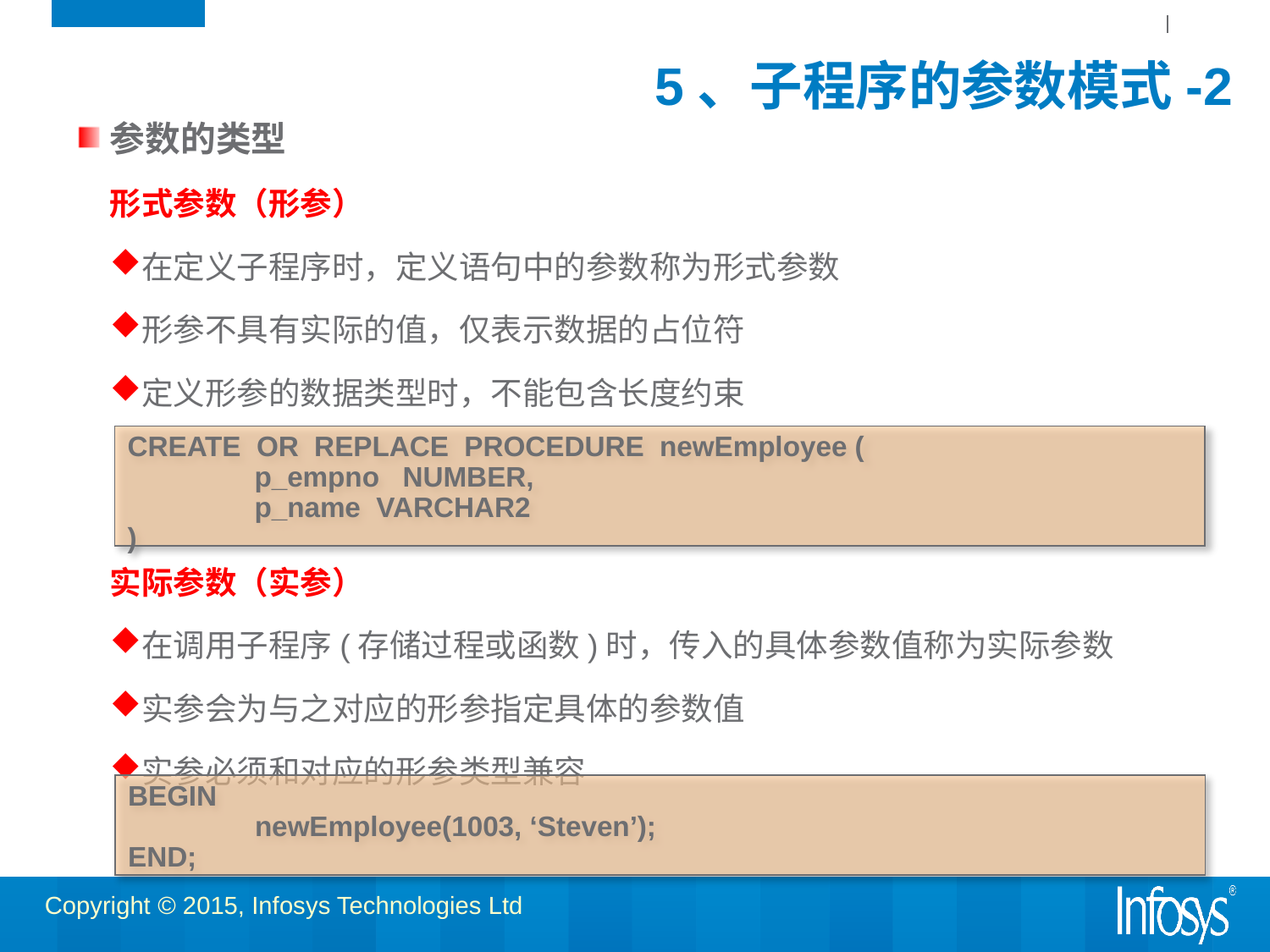

# 5、子程序的参数模式-2
参数的类型
形式参数（形参）
在定义子程序时，定义语句中的参数称为形式参数
形参不具有实际的值，仅表示数据的占位符
定义形参的数据类型时，不能包含长度约束

实际参数（实参）
在调用子程序(存储过程或函数)时，传入的具体参数值称为实际参数
实参会为与之对应的形参指定具体的参数值
实参必须和对应的形参类型兼容

CREATE  OR  REPLACE  PROCEDURE  newEmployee (
	p_empno   NUMBER,
	p_name  VARCHAR2
)
BEGIN
	newEmployee(1003, ‘Steven’);
END;